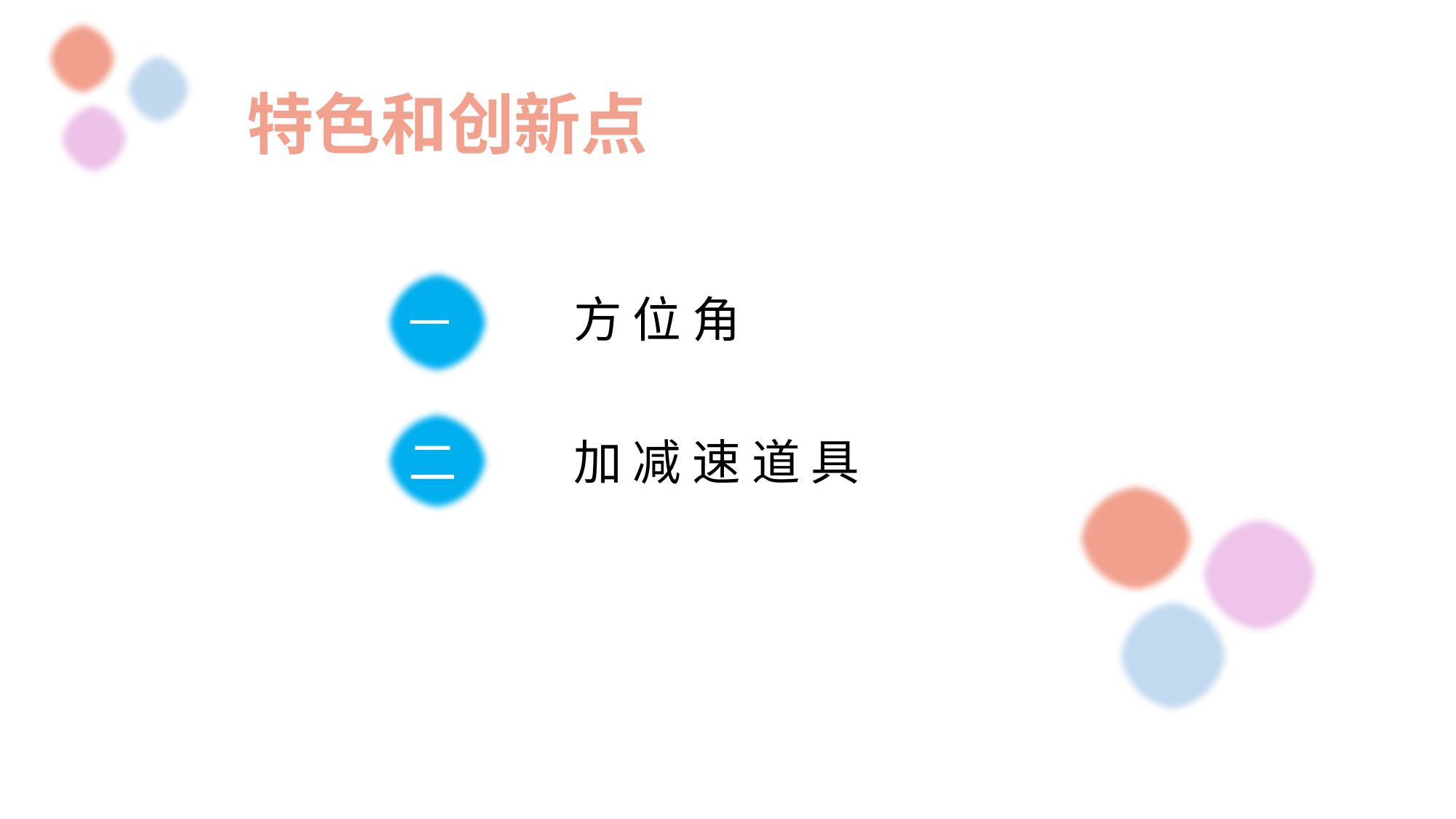

特色和创新点

方 位 角
一、

二、
加 减 速 道 具